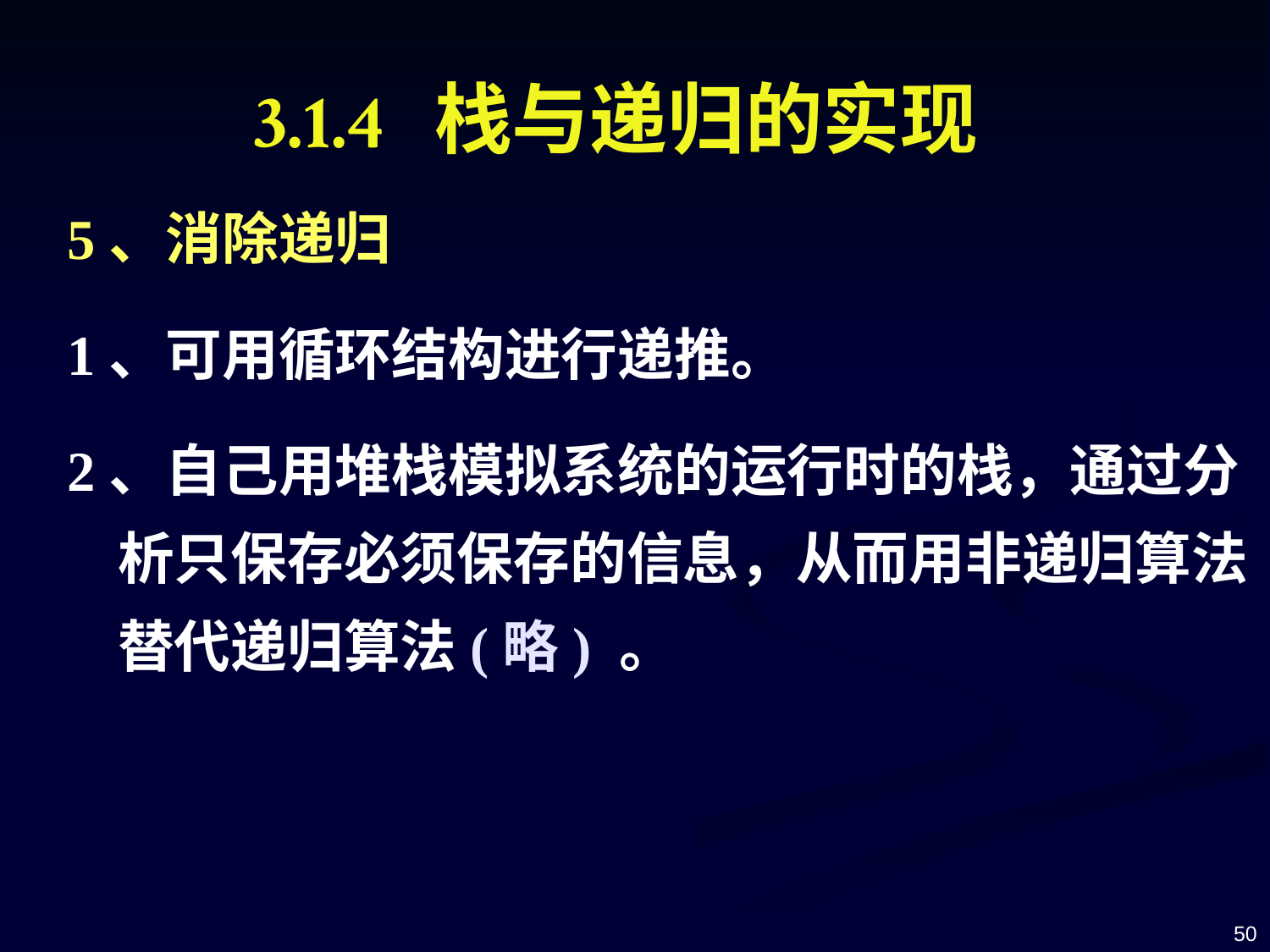

# 3.1.4  栈与递归的实现
5、消除递归
1、可用循环结构进行递推。
2、自己用堆栈模拟系统的运行时的栈，通过分析只保存必须保存的信息，从而用非递归算法替代递归算法(略) 。
50